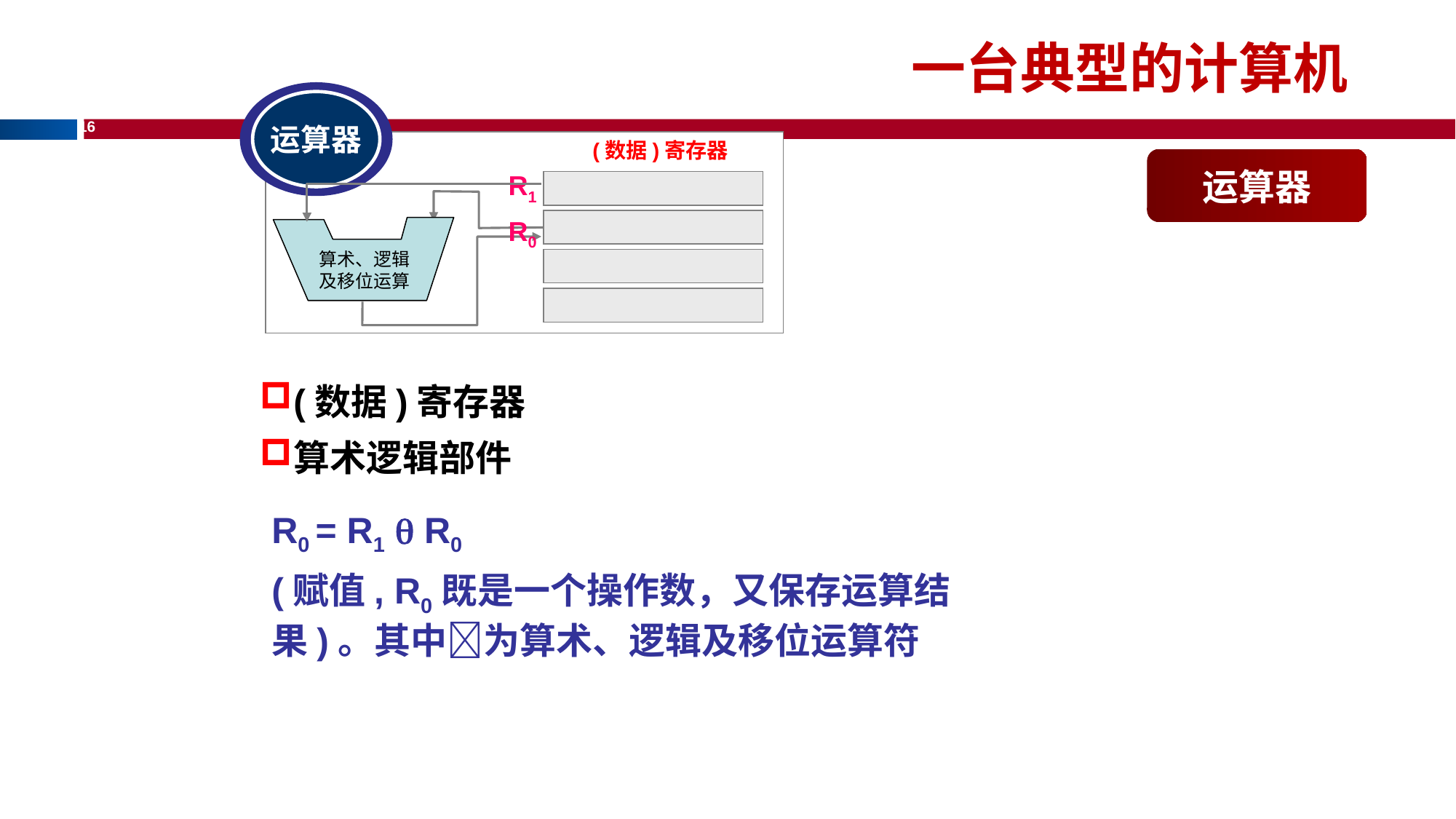

一台典型的计算机

运算器
(数据)寄存器

运算器
R1

R0

算术、逻辑及移位运算

(数据)寄存器
算术逻辑部件
R0 = R1 θ R0
(赋值, R0既是一个操作数，又保存运算结果)。其中θ为算术、逻辑及移位运算符